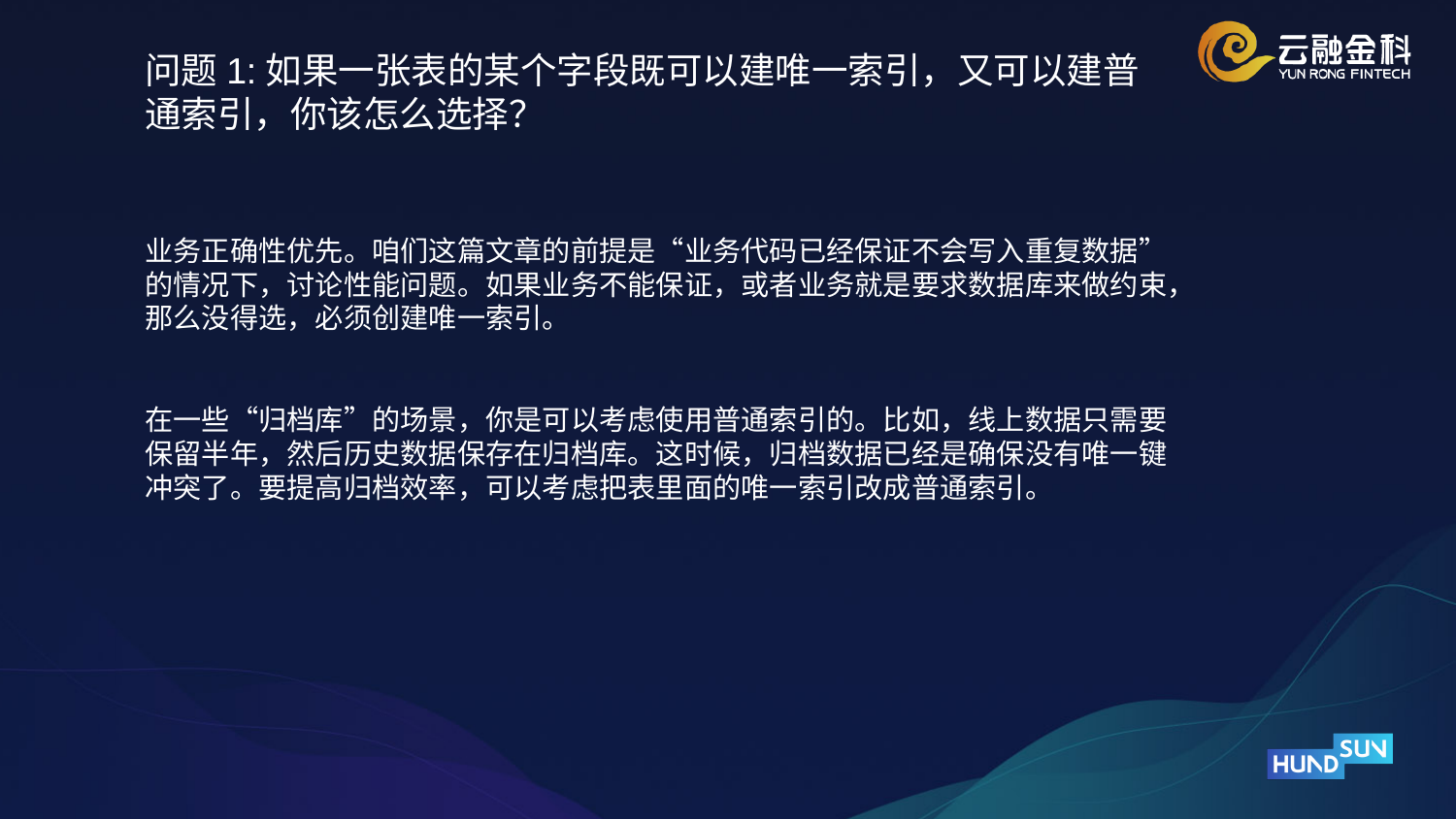

问题1:如果一张表的某个字段既可以建唯一索引，又可以建普通索引，你该怎么选择？
业务正确性优先。咱们这篇文章的前提是“业务代码已经保证不会写入重复数据”的情况下，讨论性能问题。如果业务不能保证，或者业务就是要求数据库来做约束，那么没得选，必须创建唯一索引。

在一些“归档库”的场景，你是可以考虑使用普通索引的。比如，线上数据只需要保留半年，然后历史数据保存在归档库。这时候，归档数据已经是确保没有唯一键冲突了。要提高归档效率，可以考虑把表里面的唯一索引改成普通索引。